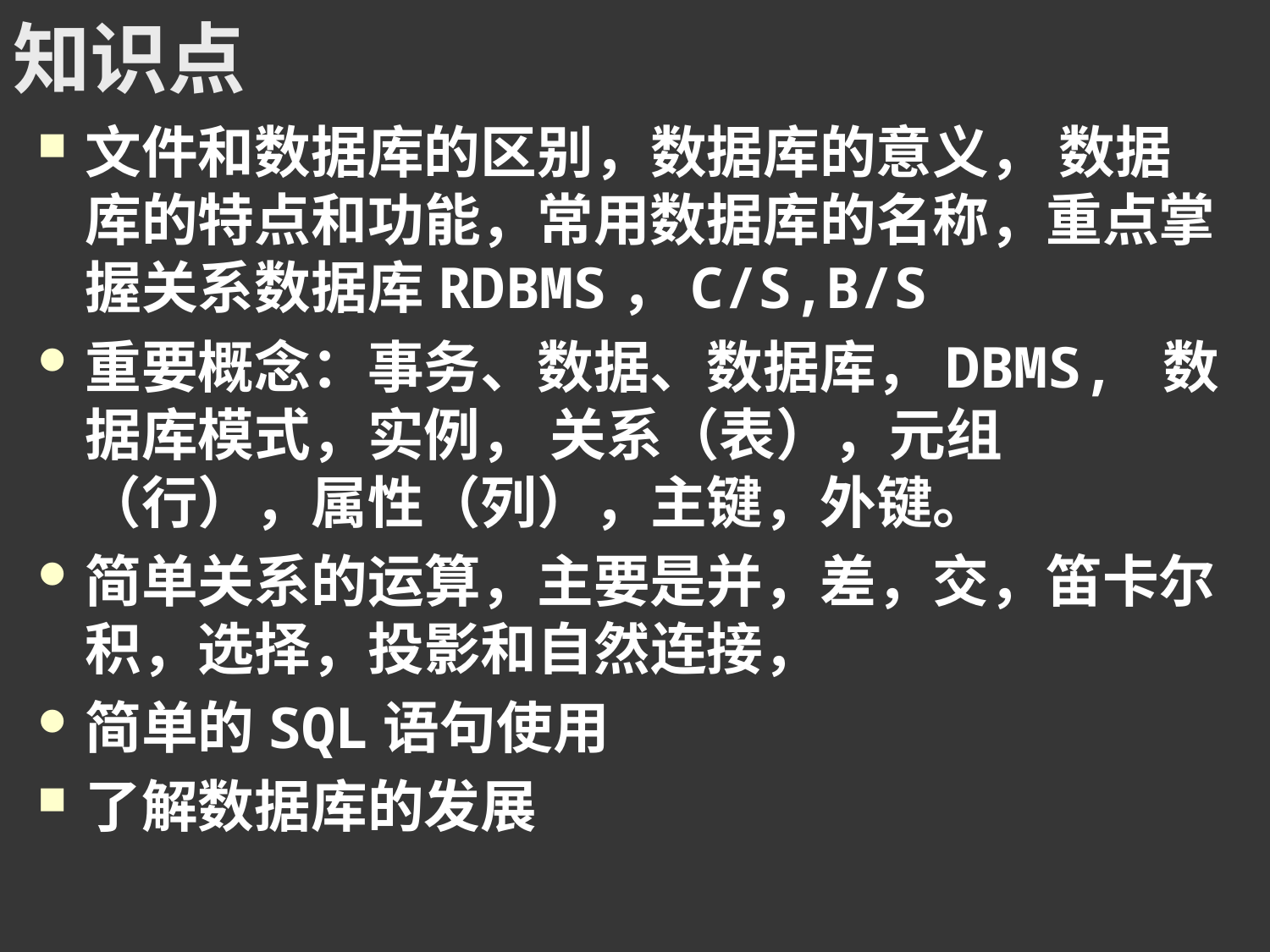

# 知识点
文件和数据库的区别，数据库的意义， 数据库的特点和功能，常用数据库的名称，重点掌握关系数据库RDBMS，C/S,B/S
重要概念：事务、数据、数据库，DBMS, 数据库模式，实例， 关系（表），元组（行），属性（列），主键，外键。
简单关系的运算，主要是并，差，交，笛卡尔积，选择，投影和自然连接，
简单的SQL语句使用
了解数据库的发展